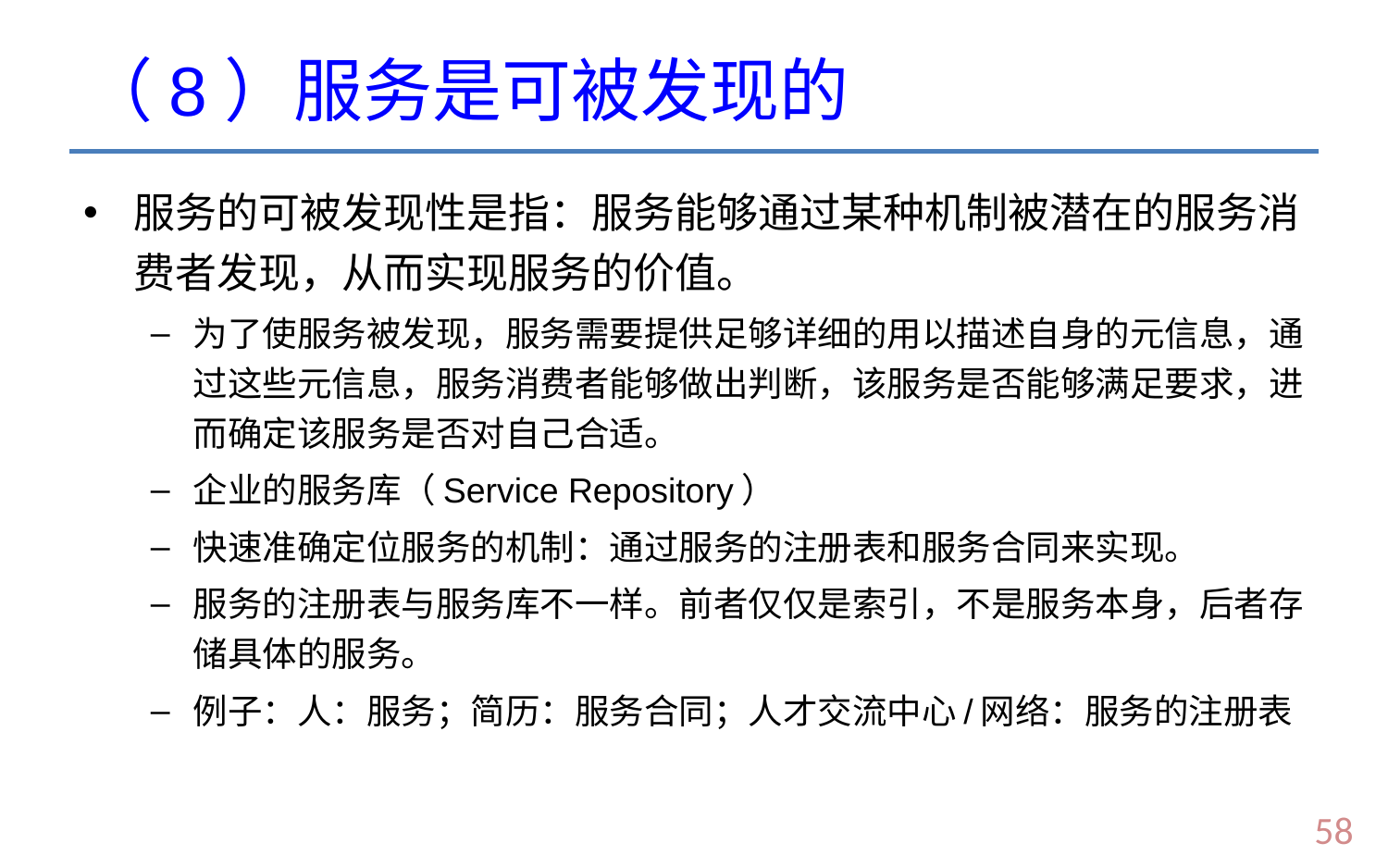

# （8）服务是可被发现的
服务的可被发现性是指：服务能够通过某种机制被潜在的服务消费者发现，从而实现服务的价值。
为了使服务被发现，服务需要提供足够详细的用以描述自身的元信息，通过这些元信息，服务消费者能够做出判断，该服务是否能够满足要求，进而确定该服务是否对自己合适。
企业的服务库（Service Repository）
快速准确定位服务的机制：通过服务的注册表和服务合同来实现。
服务的注册表与服务库不一样。前者仅仅是索引，不是服务本身，后者存储具体的服务。
例子：人：服务；简历：服务合同；人才交流中心/网络：服务的注册表
58